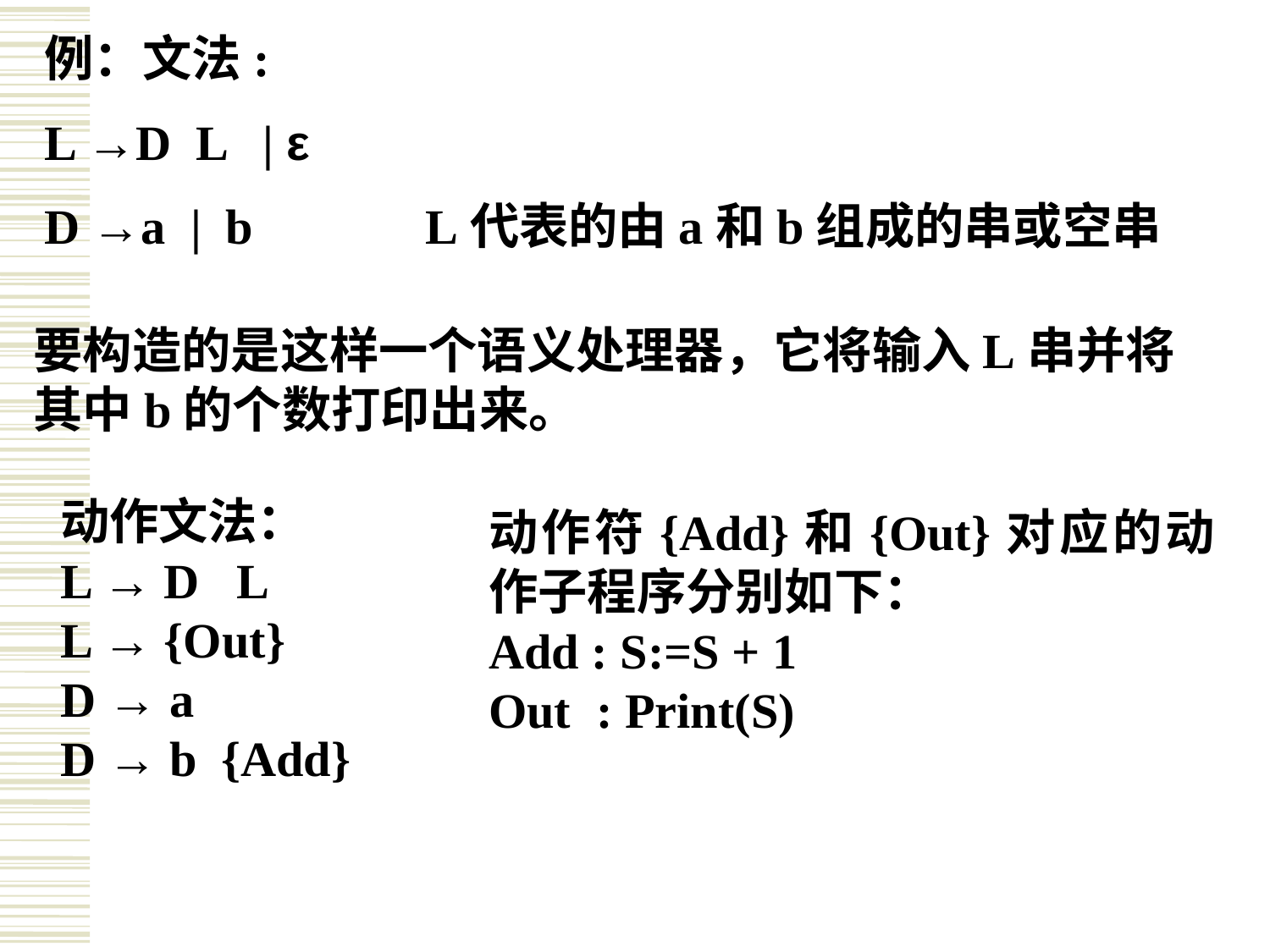

例：文法:
L →D  L   | ε
D →a  |  b		L代表的由a和b组成的串或空串
要构造的是这样一个语义处理器，它将输入L串并将其中b的个数打印出来。
动作文法：
L → D   L
L → {Out}
D → a
D → b  {Add}
动作符{Add}和{Out}对应的动作子程序分别如下：
Add : S:=S + 1
Out 	 : Print(S)